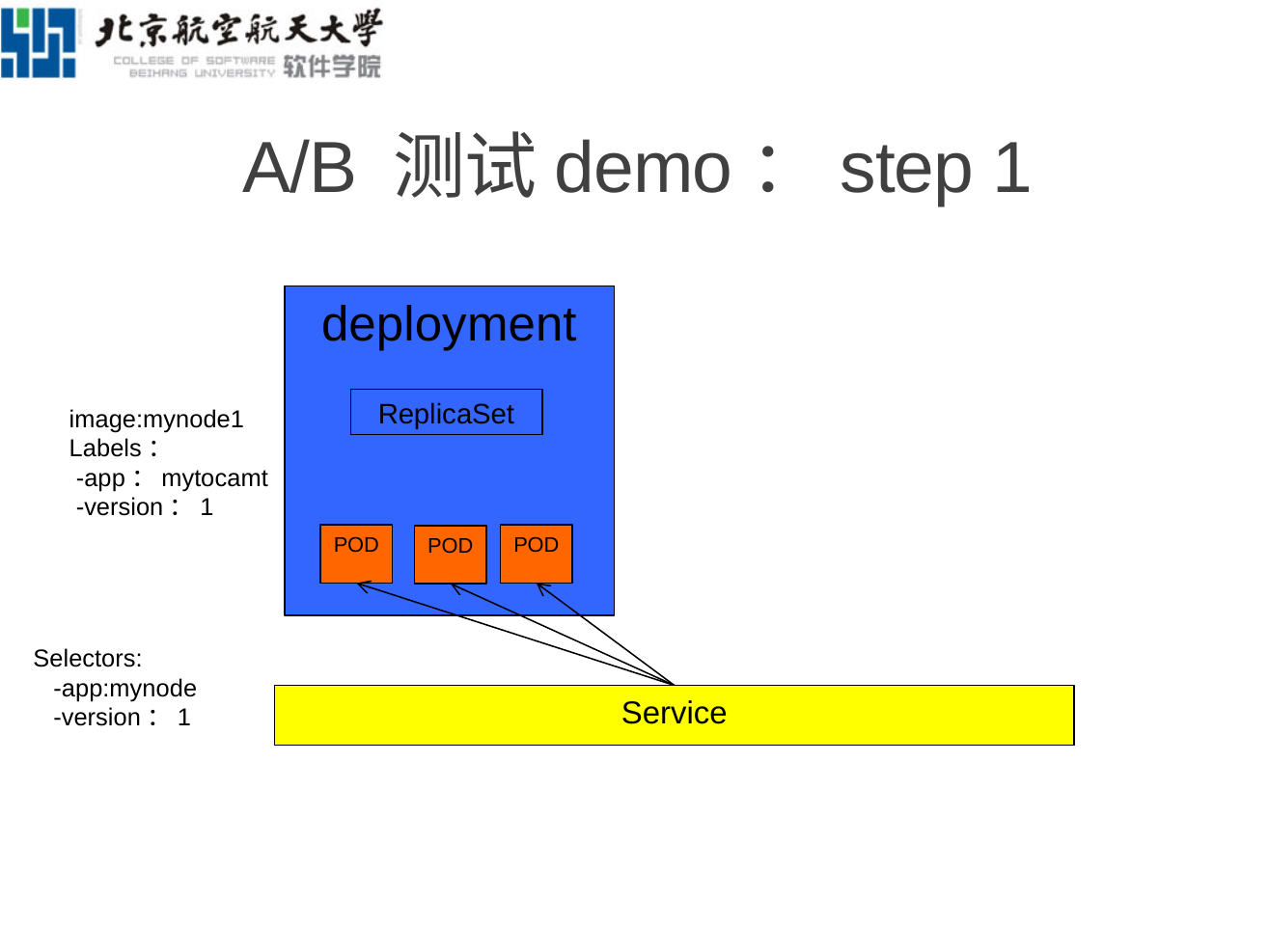

# A/B 测试demo：step 1
deployment
ReplicaSet
image:mynode1
Labels：
 -app：mytocamt
 -version：1
POD
POD
POD
Selectors:
   -app:mynode
   -version：1

Service